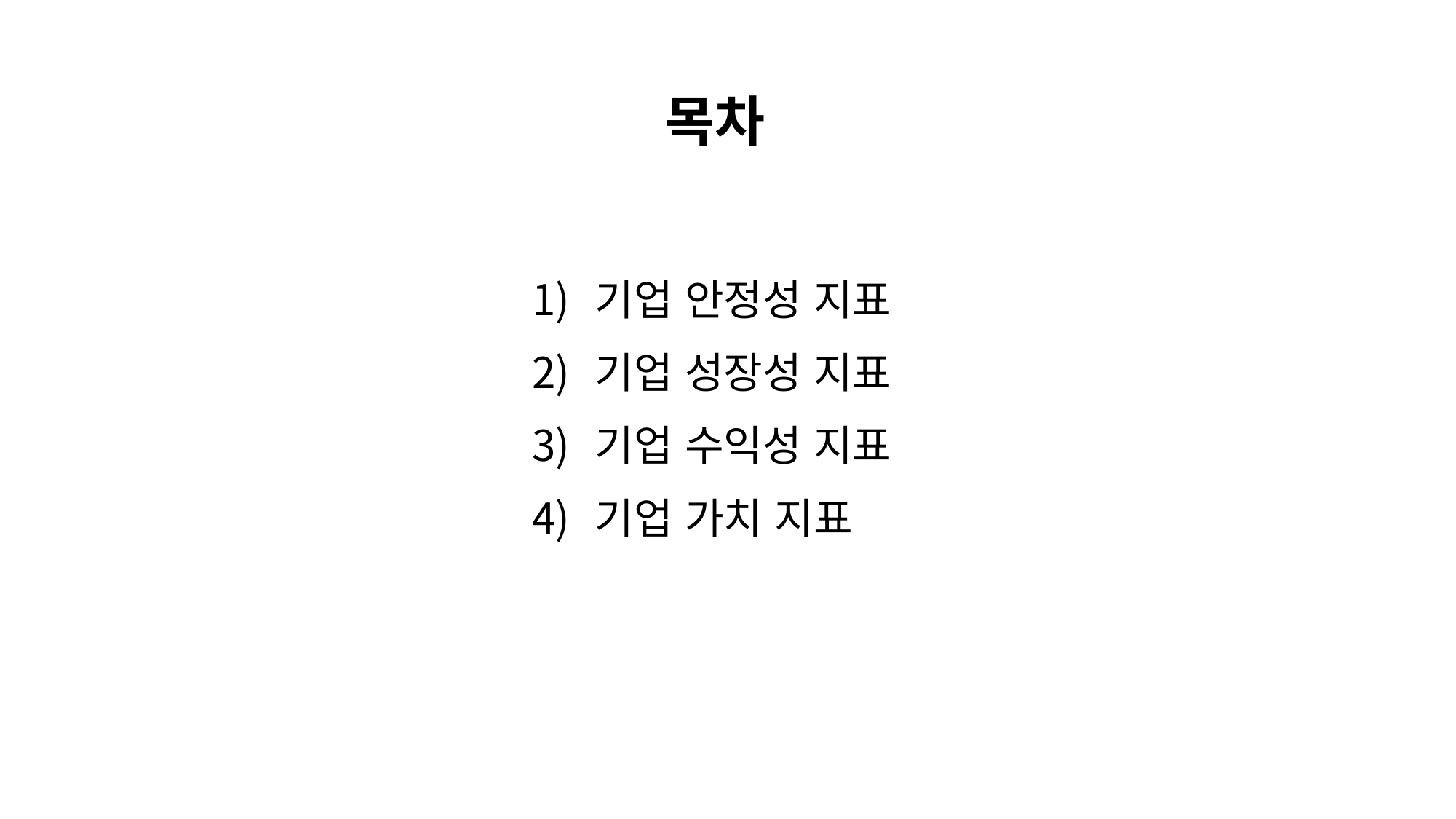

목차
 기업 안정성 지표

 기업 성장성 지표

 기업 수익성 지표

 기업 가치 지표